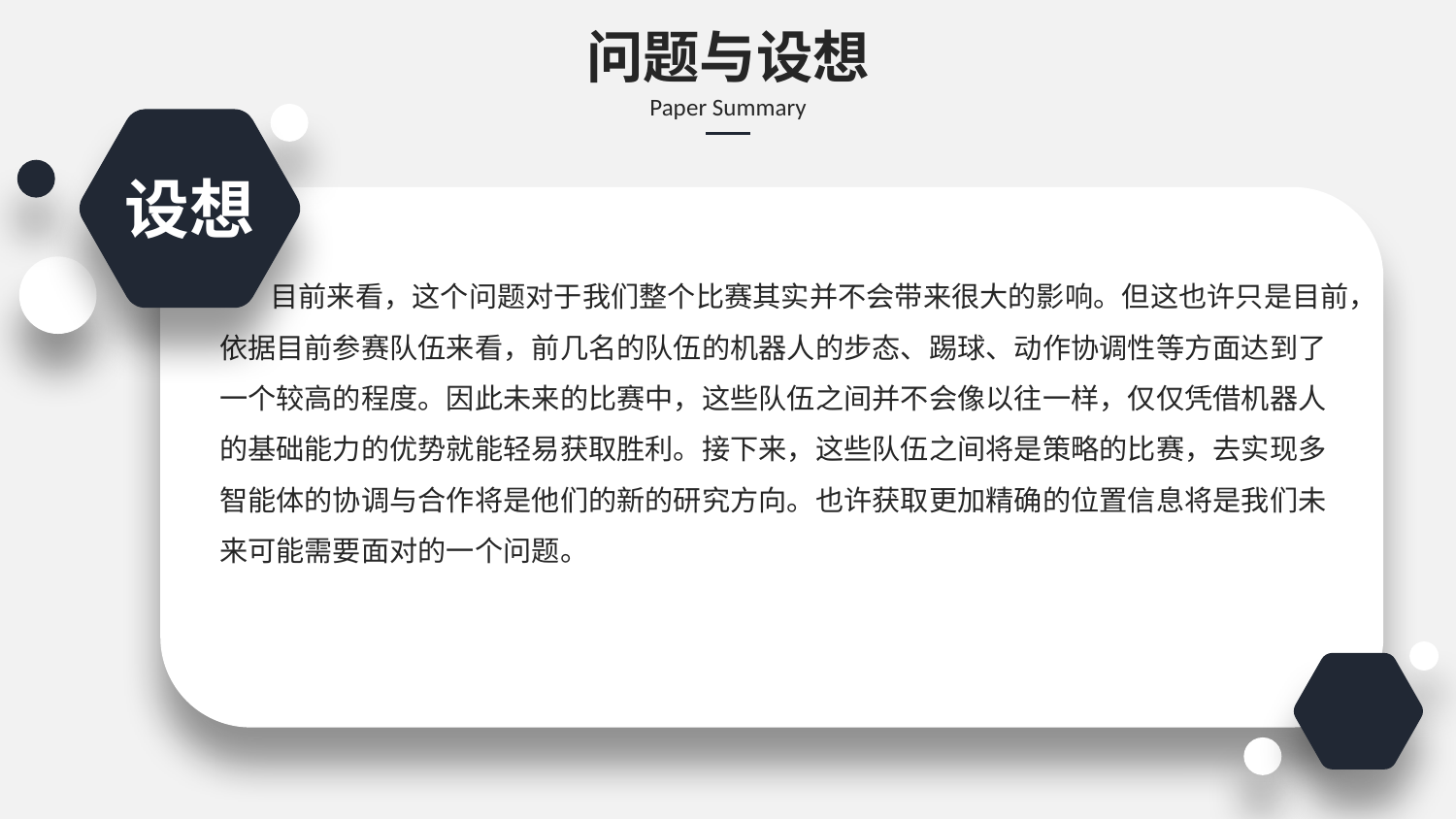

问题与设想
Paper Summary

设想

       目前来看，这个问题对于我们整个比赛其实并不会带来很大的影响。但这也许只是目前，依据目前参赛队伍来看，前几名的队伍的机器人的步态、踢球、动作协调性等方面达到了一个较高的程度。因此未来的比赛中，这些队伍之间并不会像以往一样，仅仅凭借机器人的基础能力的优势就能轻易获取胜利。接下来，这些队伍之间将是策略的比赛，去实现多智能体的协调与合作将是他们的新的研究方向。也许获取更加精确的位置信息将是我们未来可能需要面对的一个问题。